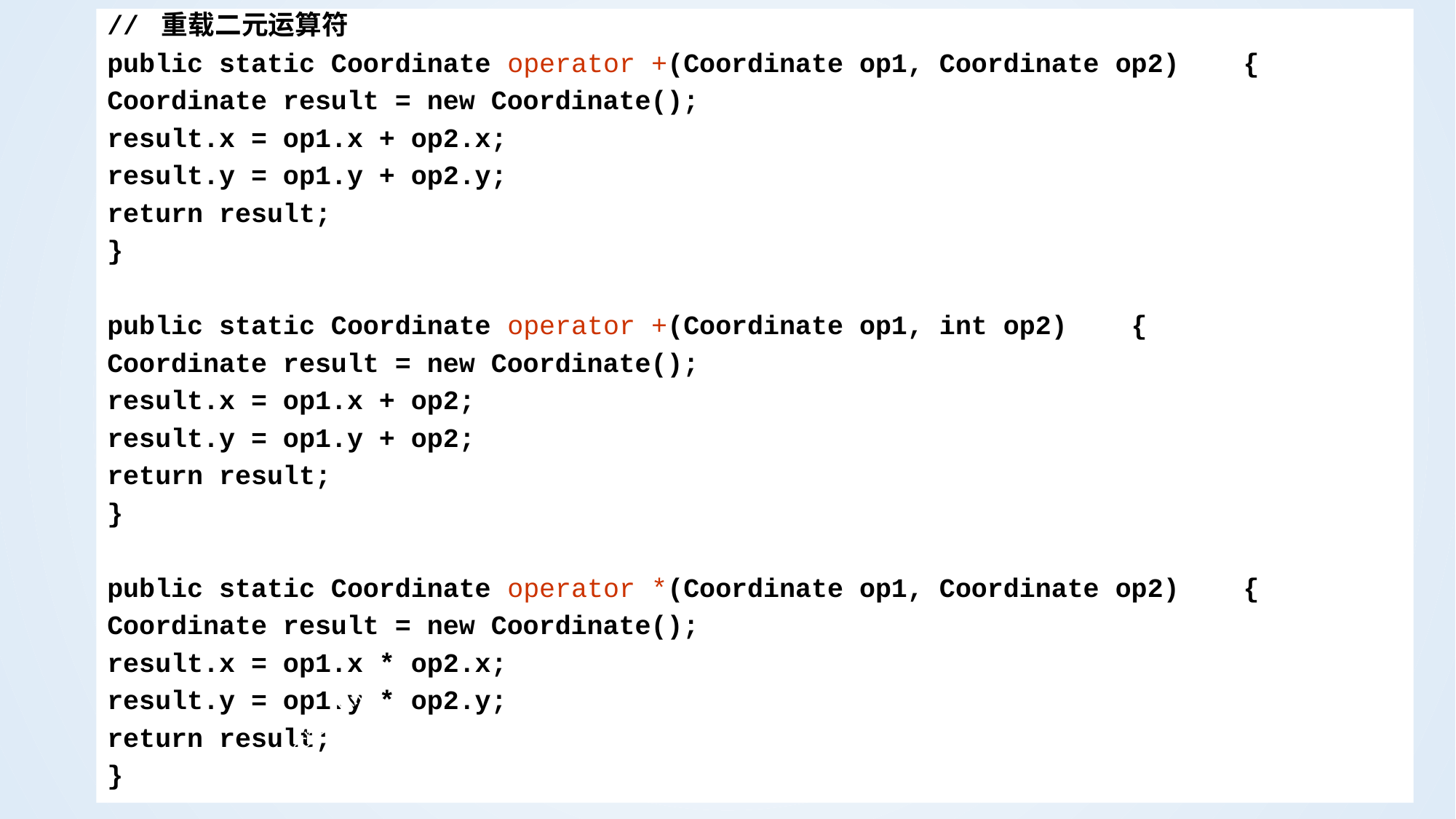

// 重载二元运算符
public static Coordinate operator +(Coordinate op1, Coordinate op2)    {
Coordinate result = new Coordinate();
result.x = op1.x + op2.x;
result.y = op1.y + op2.y;
return result;
}

public static Coordinate operator +(Coordinate op1, int op2)    {
Coordinate result = new Coordinate();
result.x = op1.x + op2;
result.y = op1.y + op2;
return result;
}

public static Coordinate operator *(Coordinate op1, Coordinate op2)    {
Coordinate result = new Coordinate();
result.x = op1.x * op2.x;
result.y = op1.y * op2.y;
return result;
}
www.pcschoolchina.com
巨匠IT培训